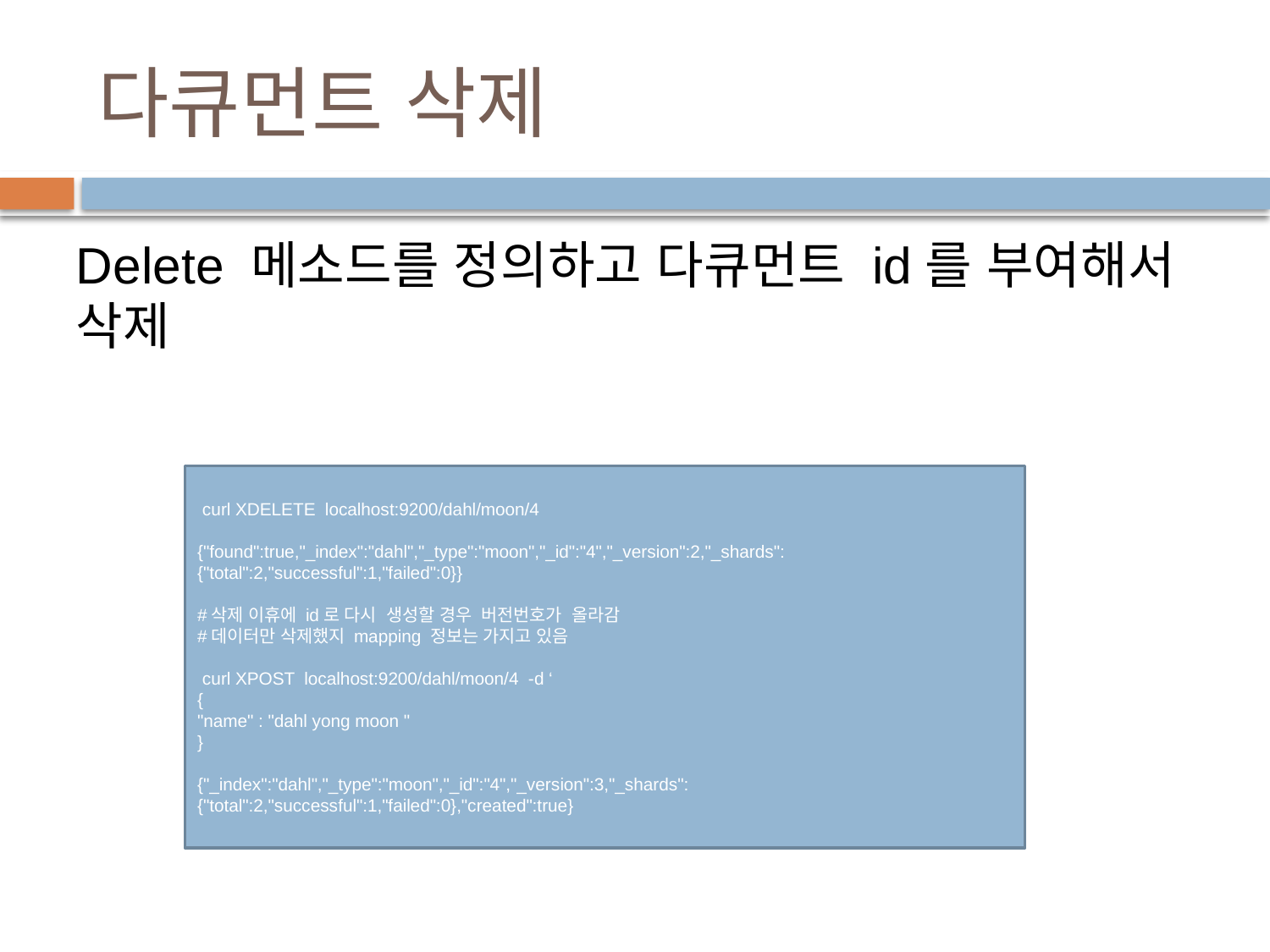

# 다큐먼트 삭제
Delete 메소드를 정의하고 다큐먼트 id를 부여해서 삭제

 curl XDELETE  localhost:9200/dahl/moon/4

{"found":true,"_index":"dahl","_type":"moon","_id":"4","_version":2,"_shards":{"total":2,"successful":1,"failed":0}}

#삭제 이휴에 id로 다시  생성할 경우  버전번호가  올라감
#데이터만 삭제했지 mapping 정보는 가지고 있음

 curl XPOST  localhost:9200/dahl/moon/4  -d ‘
{
"name" : "dahl yong moon "
}

{"_index":"dahl","_type":"moon","_id":"4","_version":3,"_shards":{"total":2,"successful":1,"failed":0},"created":true}